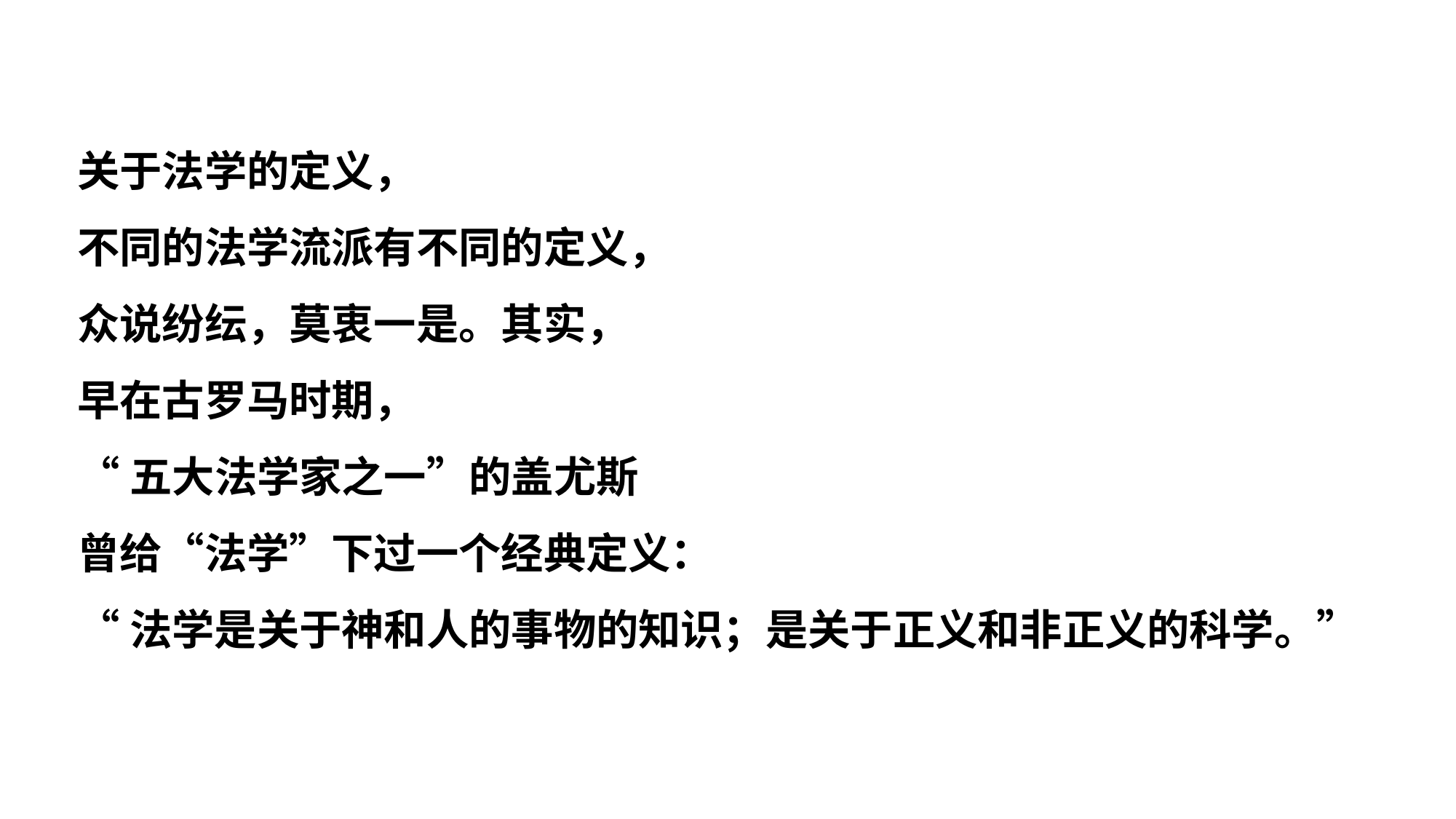

关于法学的定义，
不同的法学流派有不同的定义，
众说纷纭，莫衷一是。其实，
早在古罗马时期，
“五大法学家之一”的盖尤斯
曾给“法学”下过一个经典定义：
“法学是关于神和人的事物的知识；是关于正义和非正义的科学。”